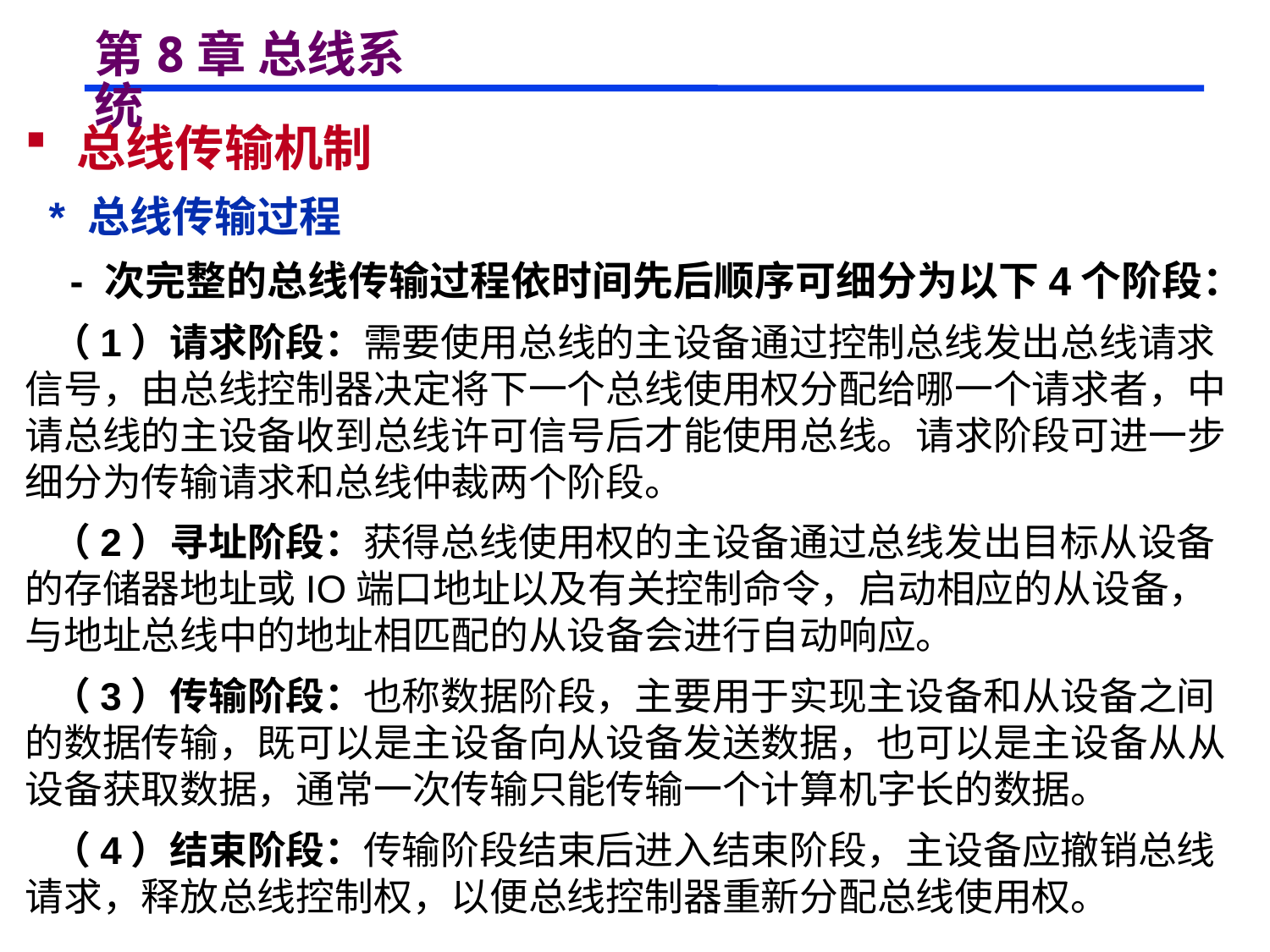

# 第8章 总线系统
 总线传输机制
  * 总线传输过程
    - 次完整的总线传输过程依时间先后顺序可细分为以下4个阶段：
  （1）请求阶段：需要使用总线的主设备通过控制总线发出总线请求信号，由总线控制器决定将下一个总线使用权分配给哪一个请求者，中请总线的主设备收到总线许可信号后才能使用总线。请求阶段可进一步细分为传输请求和总线仲裁两个阶段。
  （2）寻址阶段：获得总线使用权的主设备通过总线发出目标从设备的存储器地址或IO端口地址以及有关控制命令，启动相应的从设备，与地址总线中的地址相匹配的从设备会进行自动响应。
  （3）传输阶段：也称数据阶段，主要用于实现主设备和从设备之间的数据传输，既可以是主设备向从设备发送数据，也可以是主设备从从设备获取数据，通常一次传输只能传输一个计算机字长的数据。
  （4）结束阶段：传输阶段结束后进入结束阶段，主设备应撤销总线请求，释放总线控制权，以便总线控制器重新分配总线使用权。